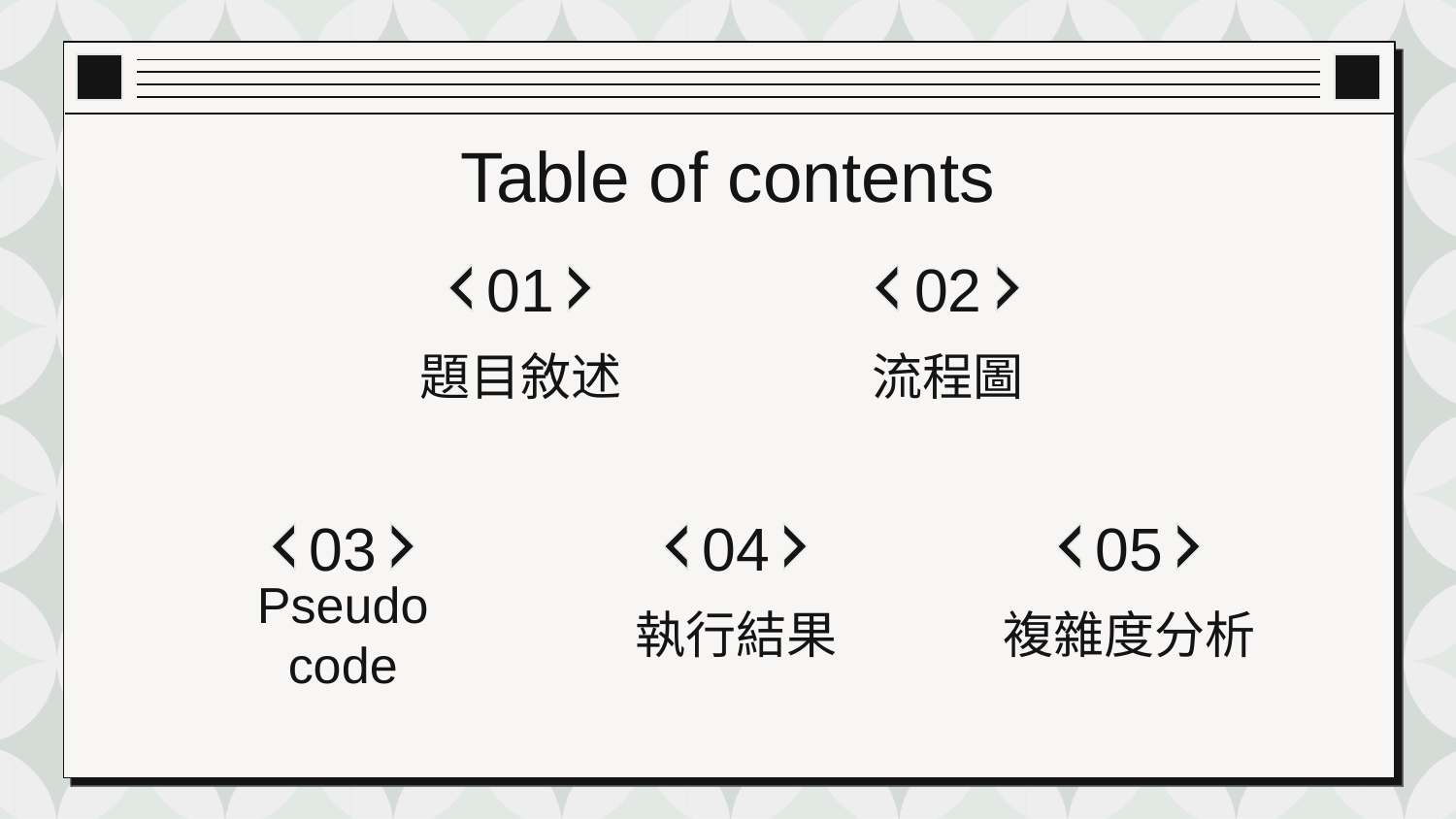

Table of contents
01
02

# 題目敘述
流程圖
03
04
05

Pseudo code
執行結果
複雜度分析